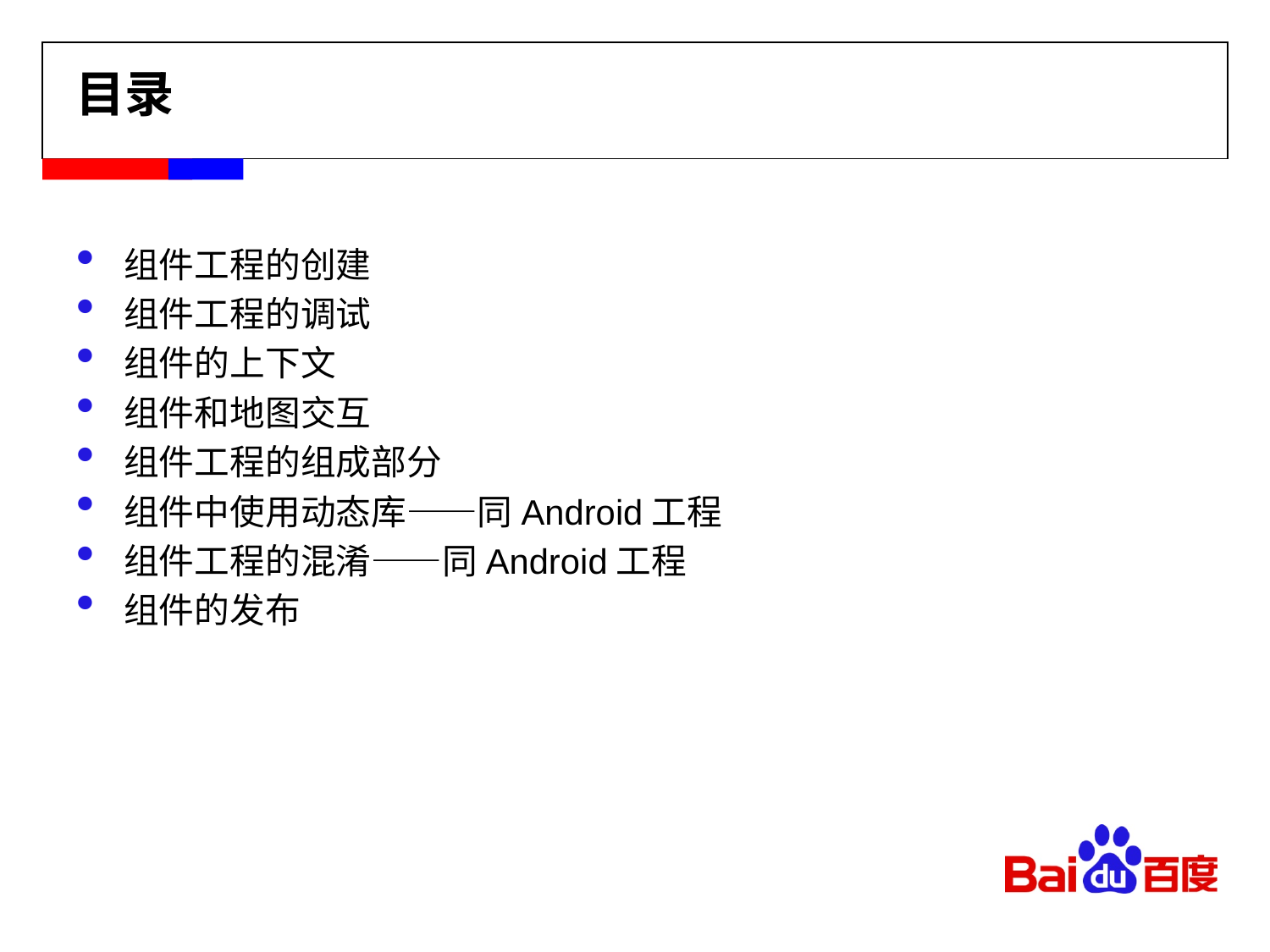

# 目录
组件工程的创建
组件工程的调试
组件的上下文
组件和地图交互
组件工程的组成部分
组件中使用动态库——同Android工程
组件工程的混淆——同Android工程
组件的发布